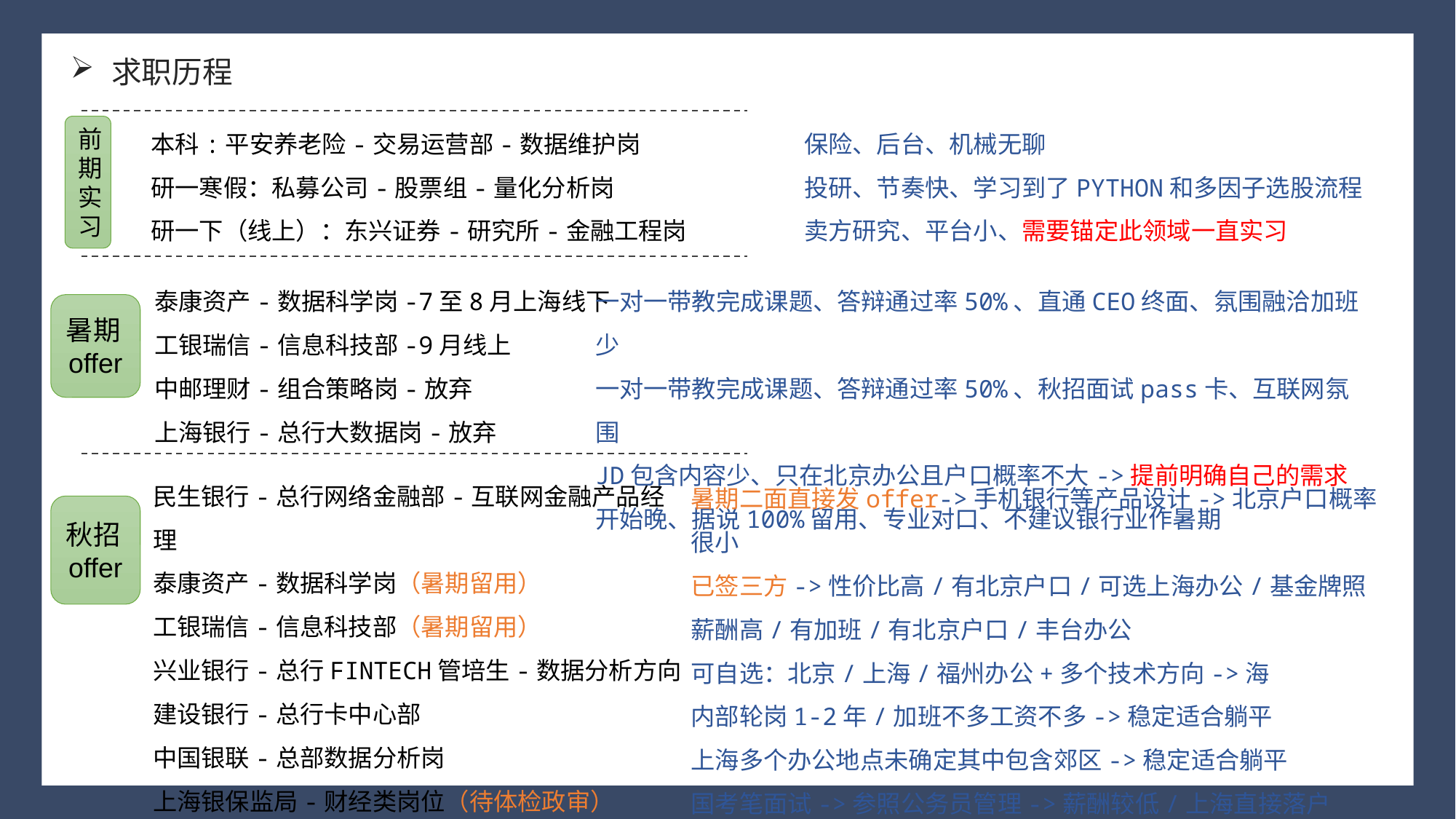

求职历程
本科:平安养老险-交易运营部-数据维护岗
研一寒假：私募公司-股票组-量化分析岗
研一下（线上）：东兴证券-研究所-金融工程岗
保险、后台、机械无聊
投研、节奏快、学习到了PYTHON和多因子选股流程
卖方研究、平台小、需要锚定此领域一直实习
前期实习
泰康资产-数据科学岗-7至8月上海线下
工银瑞信-信息科技部-9月线上
中邮理财-组合策略岗-放弃
上海银行-总行大数据岗-放弃
一对一带教完成课题、答辩通过率50%、直通CEO终面、氛围融洽加班少
一对一带教完成课题、答辩通过率50%、秋招面试pass卡、互联网氛围
JD包含内容少、只在北京办公且户口概率不大->提前明确自己的需求
开始晚、据说100%留用、专业对口、不建议银行业作暑期
暑期offer
民生银行-总行网络金融部-互联网金融产品经理
泰康资产-数据科学岗（暑期留用）
工银瑞信-信息科技部（暑期留用）
兴业银行-总行FINTECH管培生-数据分析方向
建设银行-总行卡中心部
中国银联-总部数据分析岗
上海银保监局-财经类岗位（待体检政审）
暑期二面直接发offer->手机银行等产品设计->北京户口概率很小
已签三方->性价比高/有北京户口/可选上海办公/基金牌照
薪酬高/有加班/有北京户口/丰台办公
可自选：北京/上海/福州办公+多个技术方向->海
内部轮岗1-2年/加班不多工资不多->稳定适合躺平
上海多个办公地点未确定其中包含郊区->稳定适合躺平
国考笔面试->参照公务员管理->薪酬较低/上海直接落户
秋招offer